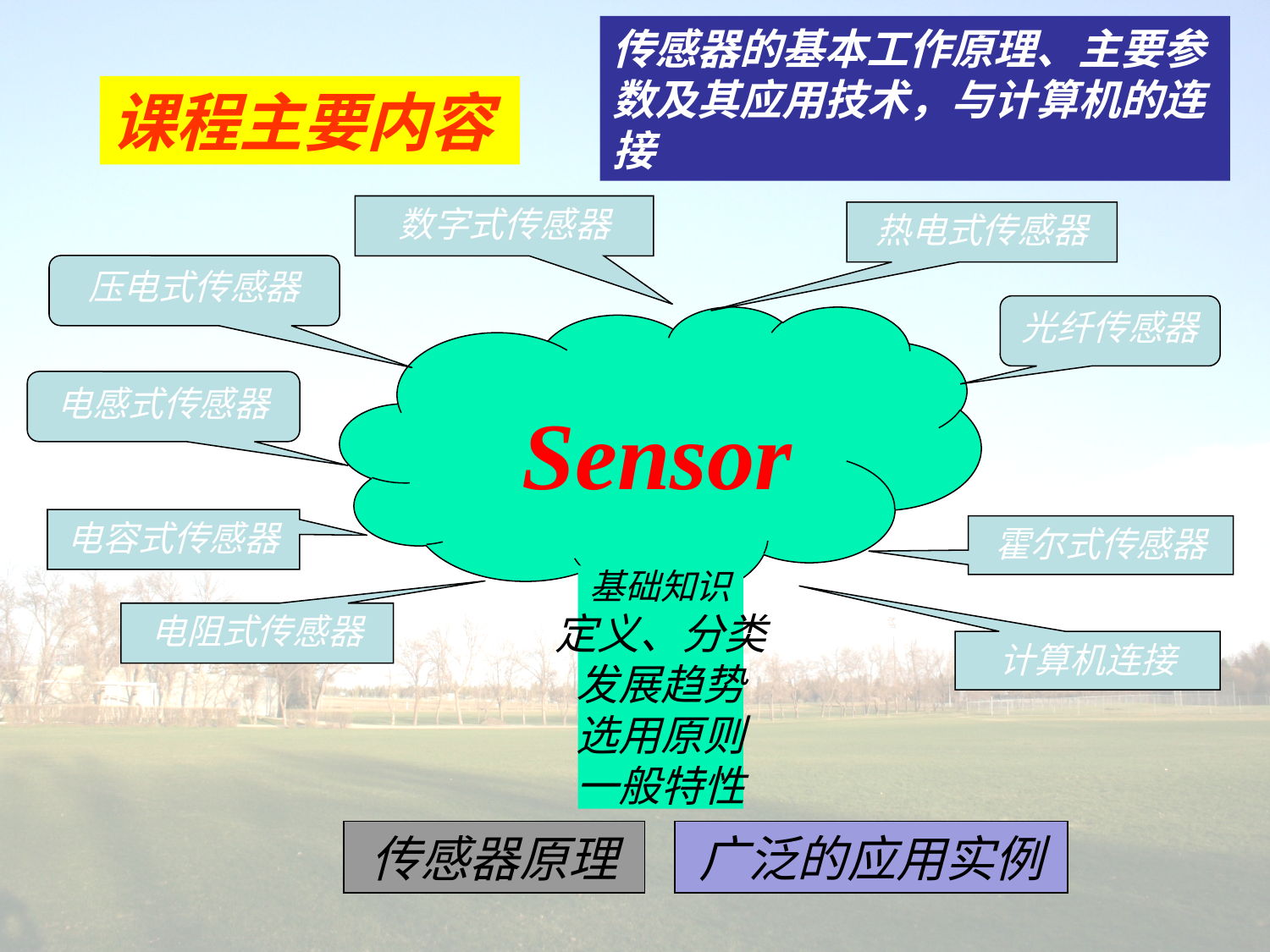

传感器的基本工作原理、主要参数及其应用技术，与计算机的连接
课程主要内容
数字式传感器
热电式传感器
压电式传感器
光纤传感器

基础知识
定义、分类
发展趋势
选用原则
一般特性
电感式传感器
Sensor
电容式传感器
霍尔式传感器
电阻式传感器
计算机连接
传感器原理
广泛的应用实例
6